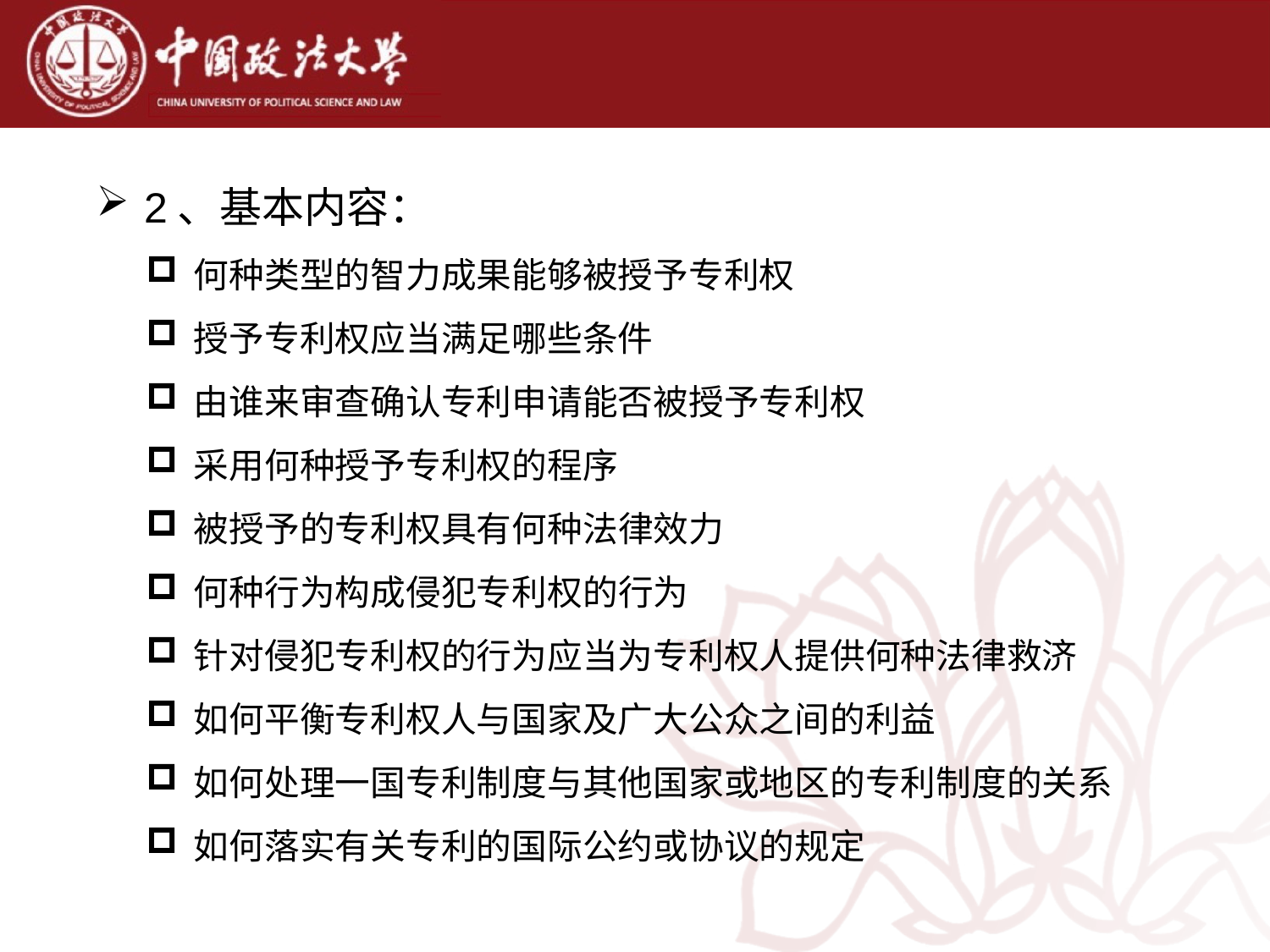

2、基本内容：
何种类型的智力成果能够被授予专利权
授予专利权应当满足哪些条件
由谁来审查确认专利申请能否被授予专利权
采用何种授予专利权的程序
被授予的专利权具有何种法律效力
何种行为构成侵犯专利权的行为
针对侵犯专利权的行为应当为专利权人提供何种法律救济
如何平衡专利权人与国家及广大公众之间的利益
如何处理一国专利制度与其他国家或地区的专利制度的关系
如何落实有关专利的国际公约或协议的规定